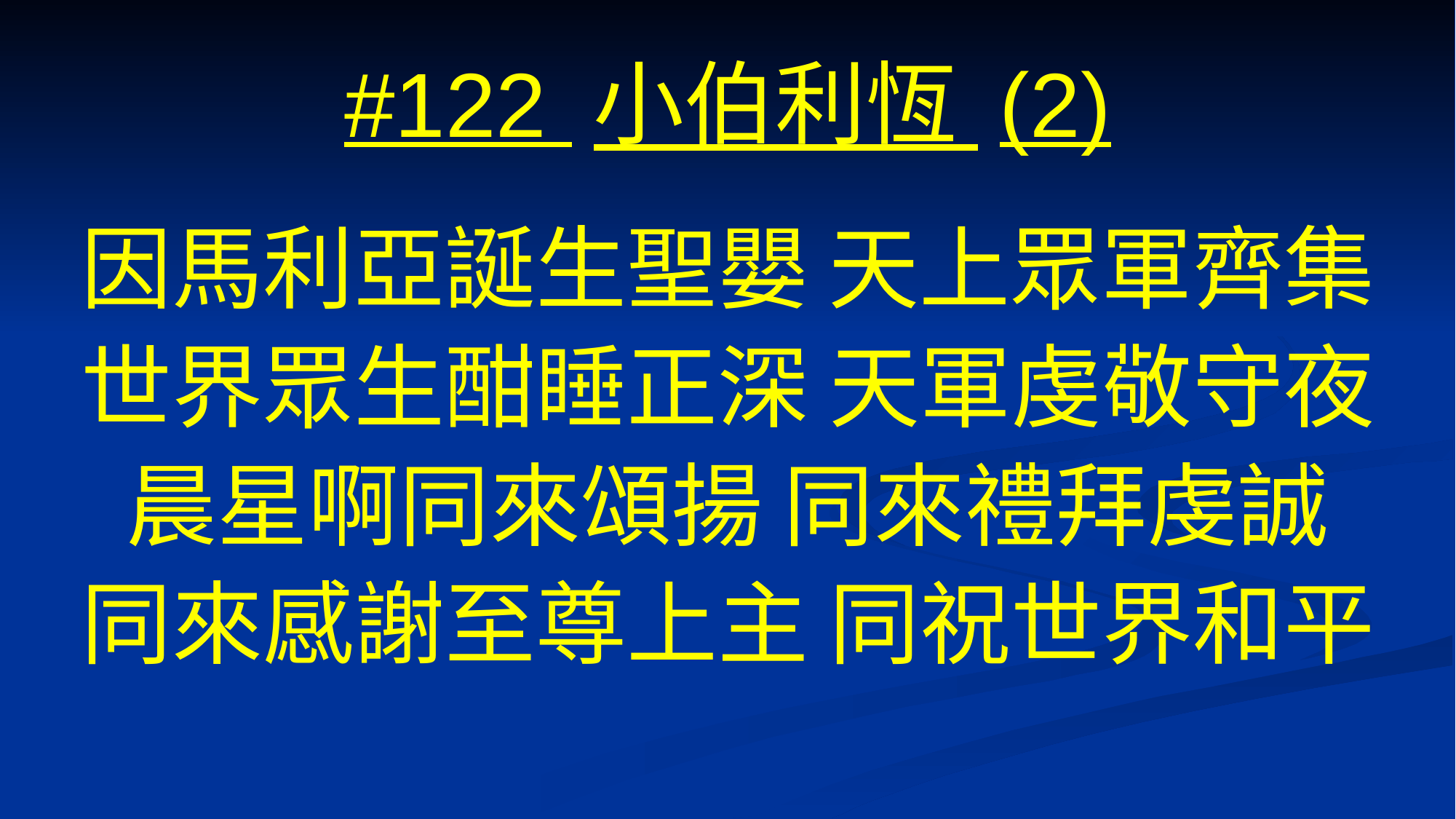

# #122 小伯利恆 (2)
因馬利亞誕生聖嬰 天上眾軍齊集
世界眾生酣睡正深 天軍虔敬守夜
晨星啊同來頌揚 同來禮拜虔誠
同來感謝至尊上主 同祝世界和平